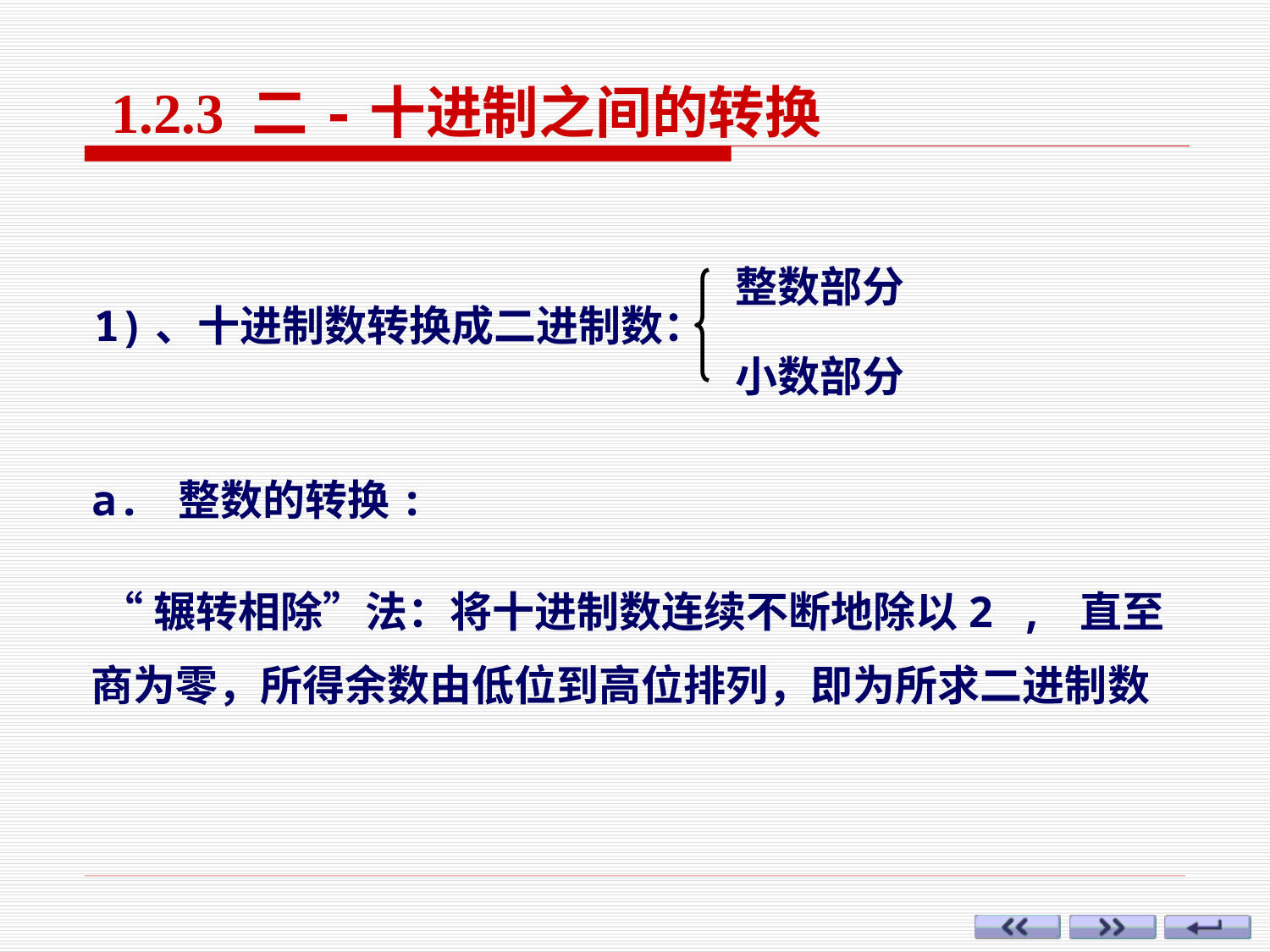

1.2.3 二-十进制之间的转换
整数部分
小数部分

1)、十进制数转换成二进制数：
a. 整数的转换:
 “辗转相除”法：将十进制数连续不断地除以2 , 直至商为零，所得余数由低位到高位排列，即为所求二进制数